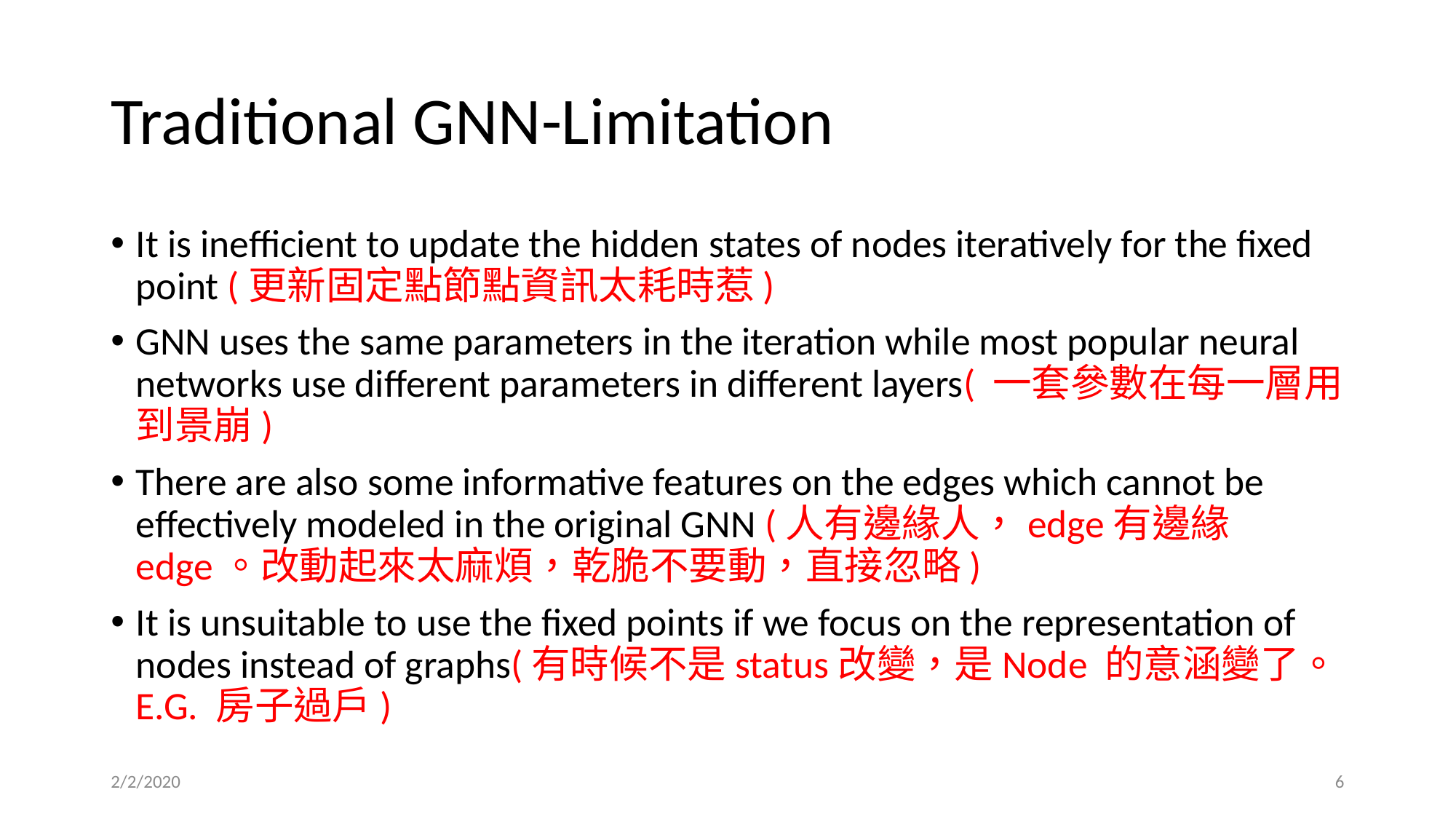

# Traditional GNN-Limitation
It is inefficient to update the hidden states of nodes iteratively for the fixed point (更新固定點節點資訊太耗時惹)
GNN uses the same parameters in the iteration while most popular neural networks use different parameters in different layers( 一套參數在每一層用到景崩)
There are also some informative features on the edges which cannot be effectively modeled in the original GNN (人有邊緣人，edge有邊緣edge。改動起來太麻煩，乾脆不要動，直接忽略)
It is unsuitable to use the fixed points if we focus on the representation of nodes instead of graphs(有時候不是status改變，是Node 的意涵變了。E.G. 房子過戶)
2/2/2020
6